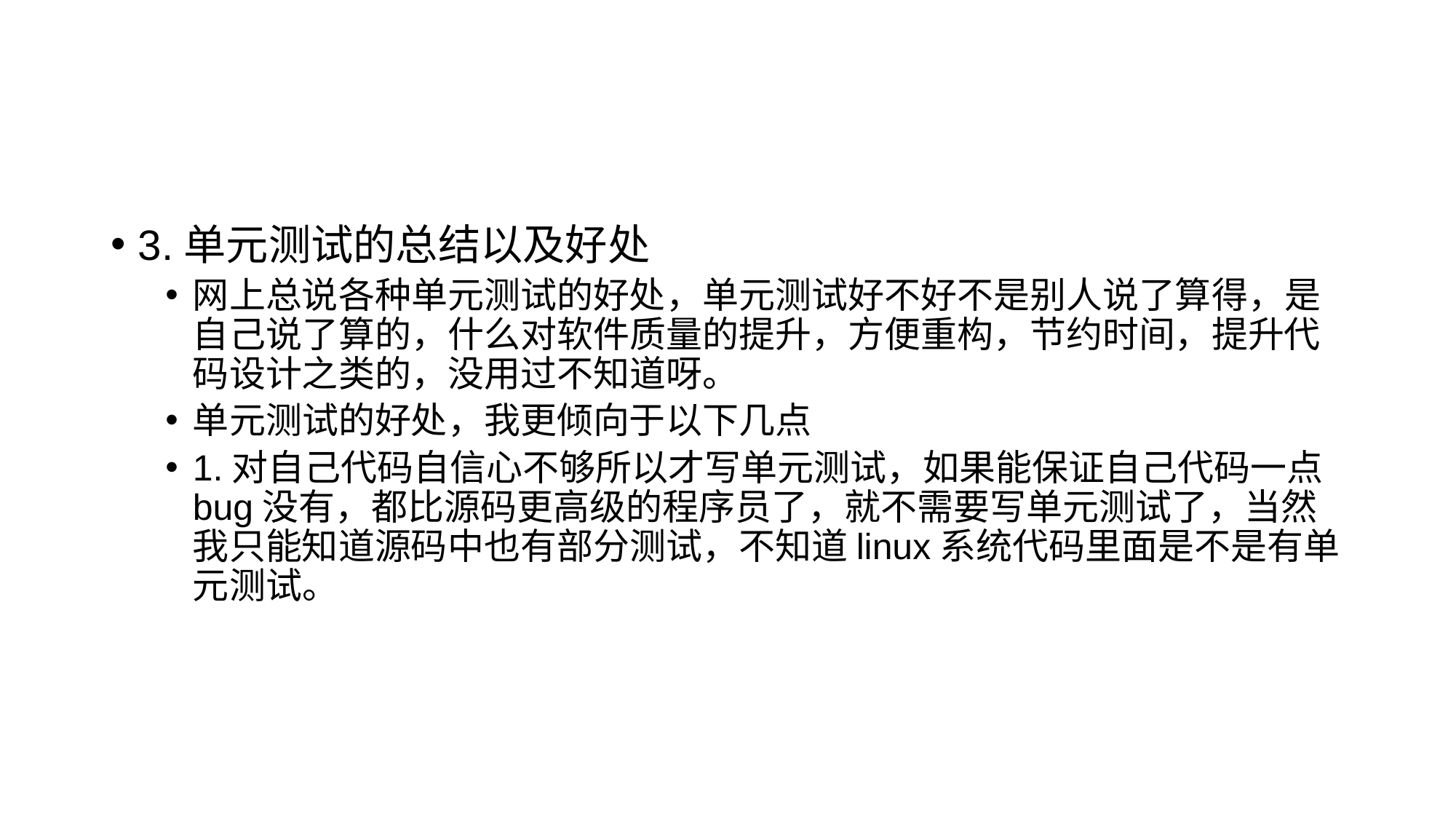

#
3.单元测试的总结以及好处
网上总说各种单元测试的好处，单元测试好不好不是别人说了算得，是自己说了算的，什么对软件质量的提升，方便重构，节约时间，提升代码设计之类的，没用过不知道呀。
单元测试的好处，我更倾向于以下几点
1.对自己代码自信心不够所以才写单元测试，如果能保证自己代码一点bug没有，都比源码更高级的程序员了，就不需要写单元测试了，当然我只能知道源码中也有部分测试，不知道linux系统代码里面是不是有单元测试。